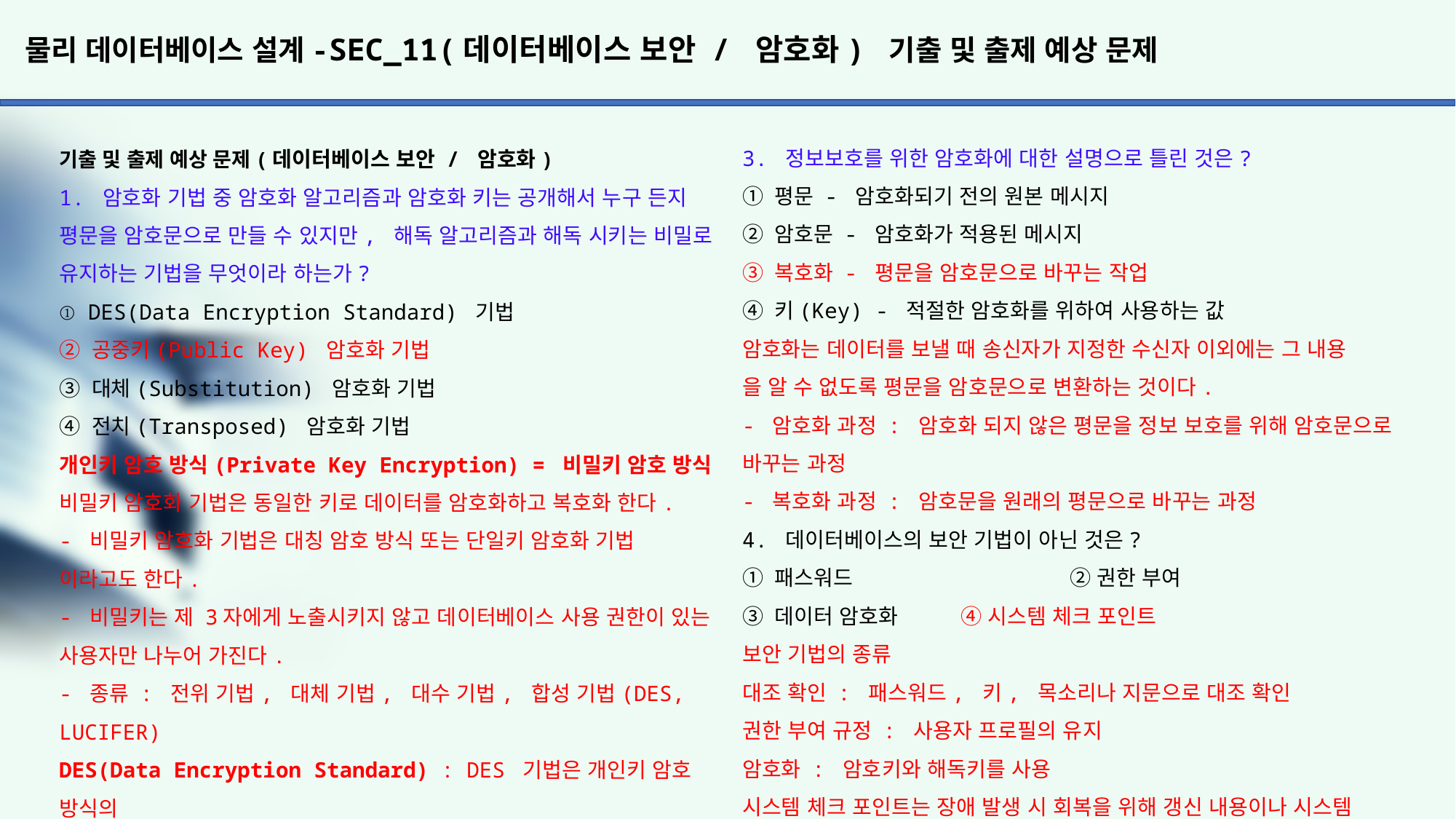

# 물리 데이터베이스 설계-SEC_11(데이터베이스 보안 / 암호화) 기출 및 출제 예상 문제
3. 정보보호를 위한 암호화에 대한 설명으로 틀린 것은?
① 평문 - 암호화되기 전의 원본 메시지
② 암호문 - 암호화가 적용된 메시지
③ 복호화 - 평문을 암호문으로 바꾸는 작업
④ 키(Key) - 적절한 암호화를 위하여 사용하는 값
암호화는 데이터를 보낼 때 송신자가 지정한 수신자 이외에는 그 내용
을 알 수 없도록 평문을 암호문으로 변환하는 것이다.
- 암호화 과정 : 암호화 되지 않은 평문을 정보 보호를 위해 암호문으로 바꾸는 과정
- 복호화 과정 : 암호문을 원래의 평문으로 바꾸는 과정
4. 데이터베이스의 보안 기법이 아닌 것은?
① 패스워드		② 권한 부여
③ 데이터 암호화	④ 시스템 체크 포인트
보안 기법의 종류
대조 확인 : 패스워드, 키, 목소리나 지문으로 대조 확인
권한 부여 규정 : 사용자 프로필의 유지
암호화 : 암호키와 해독키를 사용
시스템 체크 포인트는 장애 발생 시 회복을 위해 갱신 내용이나 시스템
상황 등에 관한 정보를 보관하는 지점이다.
기출 및 출제 예상 문제(데이터베이스 보안 / 암호화)
1. 암호화 기법 중 암호화 알고리즘과 암호화 키는 공개해서 누구 든지 평문을 암호문으로 만들 수 있지만, 해독 알고리즘과 해독 시키는 비밀로 유지하는 기법을 무엇이라 하는가?
① DES(Data Encryption Standard) 기법
② 공중키(Public Key) 암호화 기법
③ 대체(Substitution) 암호화 기법
④ 전치(Transposed) 암호화 기법
개인키 암호 방식(Private Key Encryption) = 비밀키 암호 방식
비밀키 암호화 기법은 동일한 키로 데이터를 암호화하고 복호화 한다.
- 비밀키 암호화 기법은 대칭 암호 방식 또는 단일키 암호화 기법
이라고도 한다.
- 비밀키는 제 3자에게 노출시키지 않고 데이터베이스 사용 권한이 있는 사용자만 나누어 가진다.
- 종류 : 전위 기법, 대체 기법, 대수 기법, 합성 기법(DES, LUCIFER)
DES(Data Encryption Standard) : DES 기법은 개인키 암호 방식의
대표적인 알고리즘으로 64Bit의 평문 블록을 56Bit의 16회의 암호
계산 단계를 거처 64Bit의 암호문을 얻는 기법이다.
루시퍼(LUCIFER)는 민간에서 개발한 최초의 블록 암호들에 붙은
이름으로, 1970년대 IBM사 소속의 호르스트 파이스텔 등에 의해
제작되었다.
공개키 암호 방식(Public Key Encryption)
공개키 암호화 기법은 서로 다른 키로 데이터를 암호화하고 복호화 한다.
- 데이터를 암호화할 때 사용하는 키(공개키, Public Key) 데이터
베이스 사용자에게 공개하고, 복호화 할 때 카(비밀키, Secret Key)는 관리자가 비밀리에 관리하는 방법이다.
- 공개키 암호화 기법은 비대칭 암호 방식이라고도 하며, 대표적
으로 RSA(Rivest Shamir Adleman)가 있다.
RSA 암호는 공개키 암호 시스템의 하나로, 암호화 뿐만 아니라
전자서명이 가능한 최초의 알고리즘으로 알려져 있다. RSA가 갖는
전자서명 기능은 인증을 요구하는 전자 상거래 등에 RSA의 광범위
한 활용을 가능하게 하였다.
2. 데이터베이스 보안에 대한 설명으로 옳지 않은 것은?
① 보안을 위한 데이터 단위는 테이블 전체로부터 특정 테이블의 특정한 행과 열 위치에 있는 특정한 데이터 값에 이르기까지 다양 하다.
② 각 사용자들은 일반적으로 서로 다른 객체에 대하여 다른 접근 권리 또는 권한을 갖게 된다.
③ 불법적인 데이터의 접근으로부터 데이터베이스를 보호하는 것이다.
④ 보안을 위한 사용자들의 권한 부여는 관리자의 정책 결정 보다는 DBMS가 자체 결정하여 제공한다.
사용자들의 권한 부여는 DBMS가 하는 것이 아니라 DBMS에 관련된
사람이 직접 부여한다.
데이터베이스 보안이란 데이터베이스의 일부분 또는 전체에 대해서 권한이 없는 사용자가 액세스를 하는 것을 금지하기 위해
사용되는 기술이다.
- 보안을 위한 데이터 단위는 테이블 전체로부터 특정 테이블의
특정한 행과 열 위치에 있는 특정한 데이터 값에 이르기까지 다양
하다.
- 데이터베이스 사용자들은 일반적으로 서로 다른 객체에 대하여
다른 접근 관리 또는 권한을 갖게 된다.